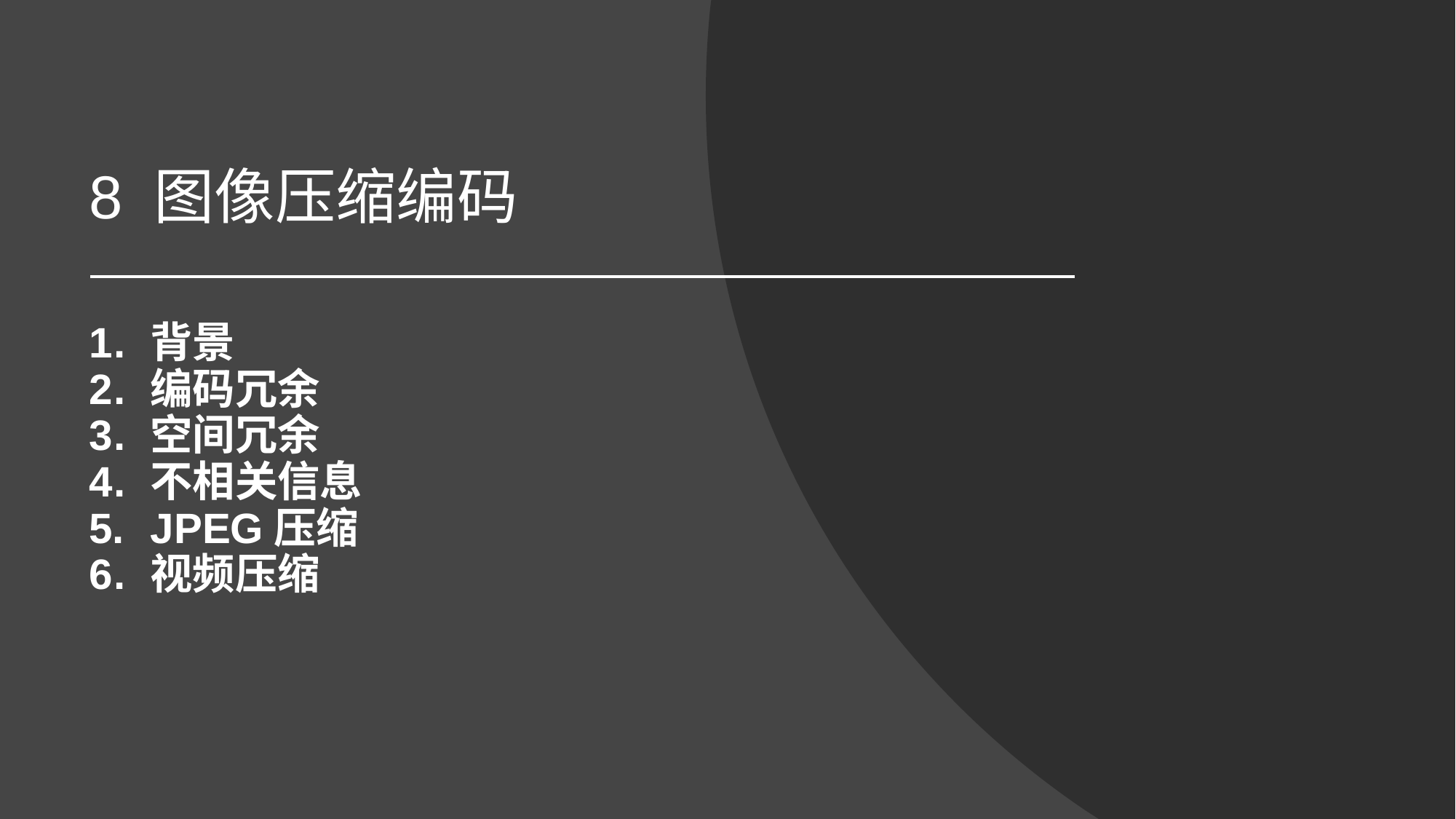

# 8 图像压缩编码
背景
编码冗余
空间冗余
不相关信息
JPEG压缩
视频压缩